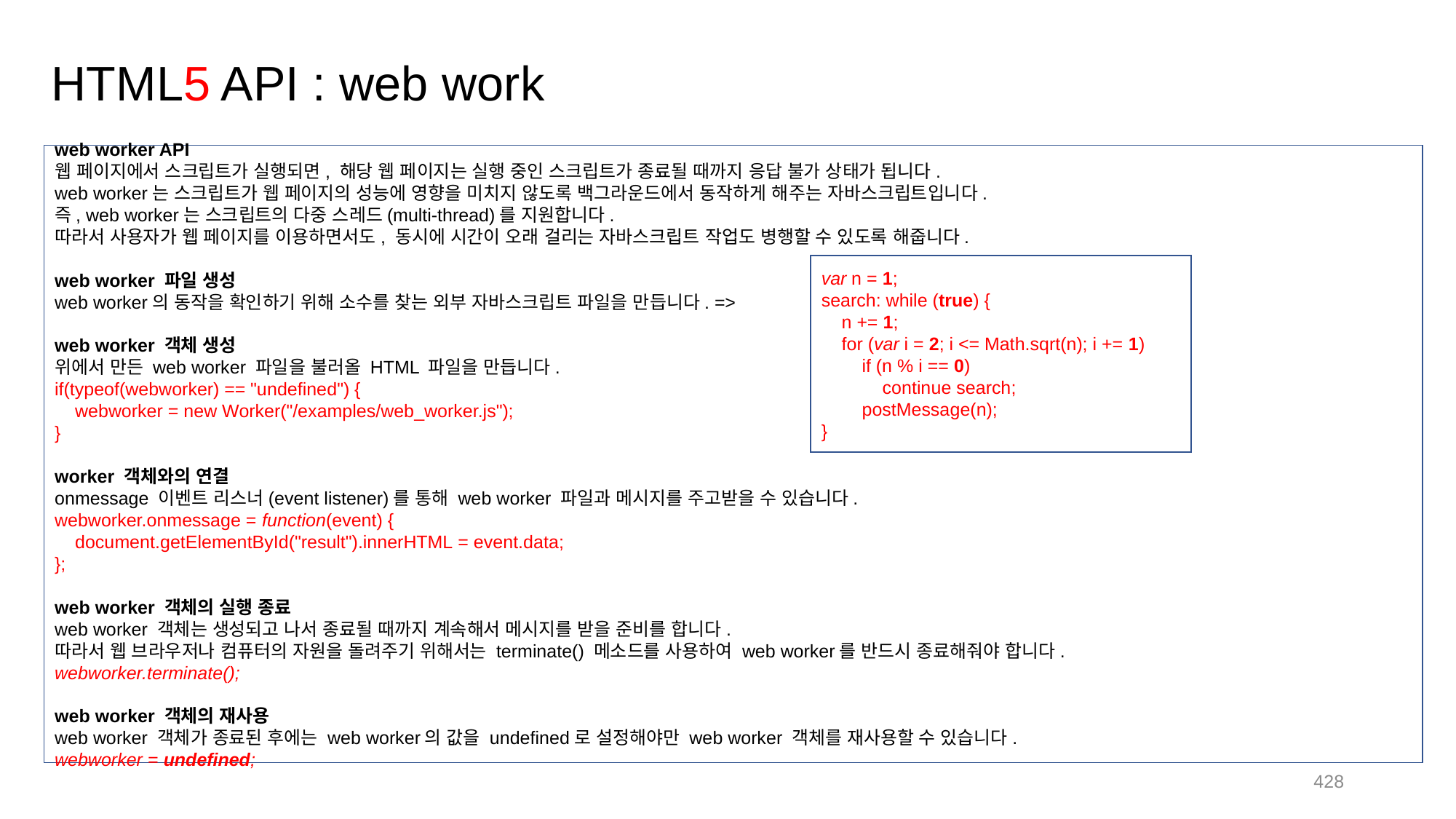

# HTML5 API : web work
web worker API
웹 페이지에서 스크립트가 실행되면, 해당 웹 페이지는 실행 중인 스크립트가 종료될 때까지 응답 불가 상태가 됩니다.
web worker는 스크립트가 웹 페이지의 성능에 영향을 미치지 않도록 백그라운드에서 동작하게 해주는 자바스크립트입니다.
즉, web worker는 스크립트의 다중 스레드(multi-thread)를 지원합니다.
따라서 사용자가 웹 페이지를 이용하면서도, 동시에 시간이 오래 걸리는 자바스크립트 작업도 병행할 수 있도록 해줍니다.

web worker 파일 생성
web worker의 동작을 확인하기 위해 소수를 찾는 외부 자바스크립트 파일을 만듭니다. =>

web worker 객체 생성
위에서 만든 web worker 파일을 불러올 HTML 파일을 만듭니다.
if(typeof(webworker) == "undefined") {
    webworker = new Worker("/examples/web_worker.js");
}

worker 객체와의 연결
onmessage 이벤트 리스너(event listener)를 통해 web worker 파일과 메시지를 주고받을 수 있습니다.
webworker.onmessage = function(event) {
    document.getElementById("result").innerHTML = event.data;
};

web worker 객체의 실행 종료
web worker 객체는 생성되고 나서 종료될 때까지 계속해서 메시지를 받을 준비를 합니다.
따라서 웹 브라우저나 컴퓨터의 자원을 돌려주기 위해서는 terminate() 메소드를 사용하여 web worker를 반드시 종료해줘야 합니다.
webworker.terminate();

web worker 객체의 재사용
web worker 객체가 종료된 후에는 web worker의 값을 undefined로 설정해야만 web worker 객체를 재사용할 수 있습니다.
webworker = undefined;
var n = 1;
search: while (true) {
    n += 1;
    for (var i = 2; i <= Math.sqrt(n); i += 1)
        if (n % i == 0)
            continue search;
        postMessage(n);
}
428